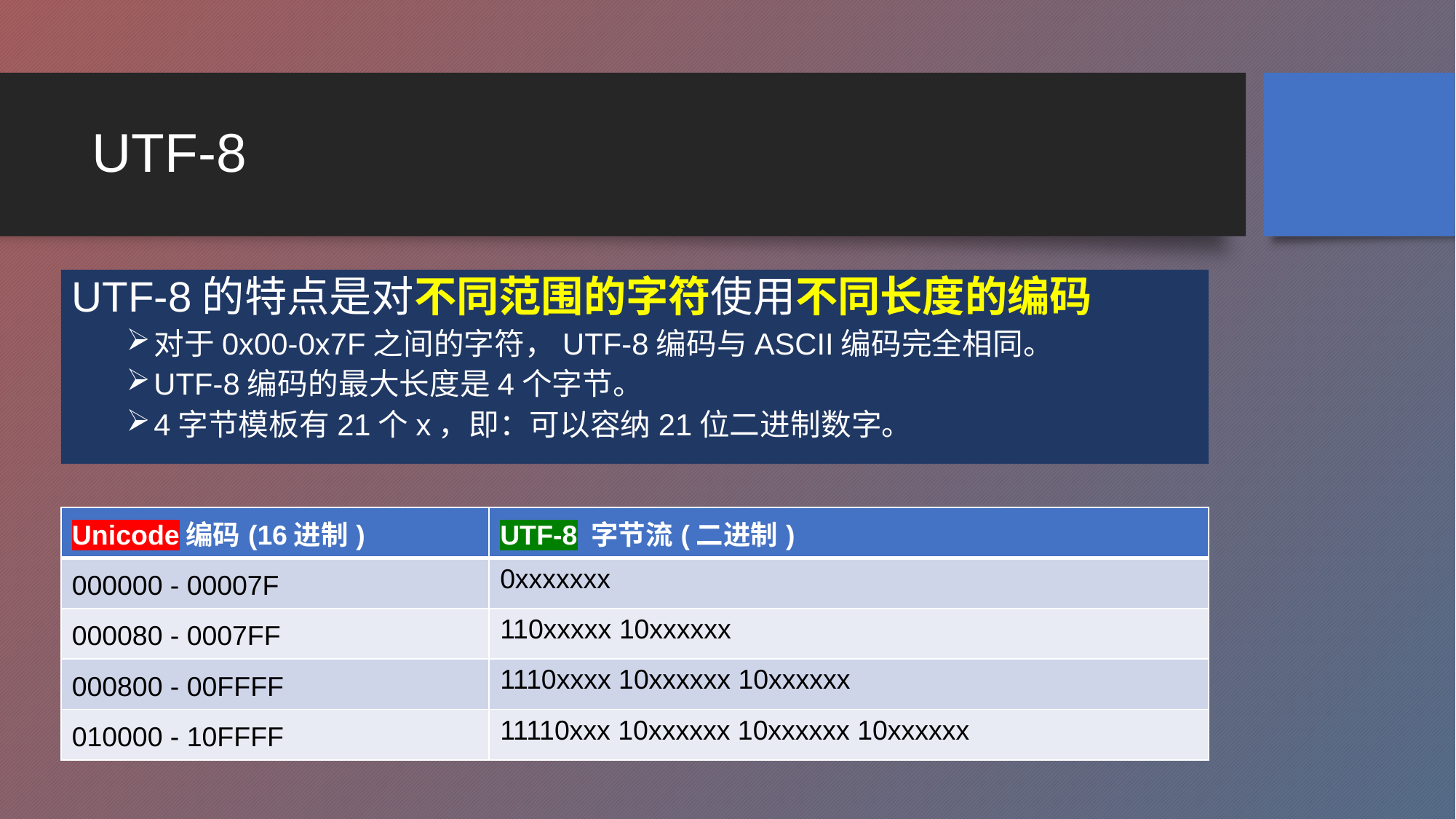

# UTF-8
UTF-8的特点是对不同范围的字符使用不同长度的编码
对于0x00-0x7F之间的字符，UTF-8编码与ASCII编码完全相同。
UTF-8编码的最大长度是4个字节。
4字节模板有21个x，即：可以容纳21位二进制数字。
| Unicode编码(16进制) | UTF-8 字节流(二进制) |
| --- | --- |
| 000000 - 00007F | 0xxxxxxx |
| 000080 - 0007FF | 110xxxxx 10xxxxxx |
| 000800 - 00FFFF | 1110xxxx 10xxxxxx 10xxxxxx |
| 010000 - 10FFFF | 11110xxx 10xxxxxx 10xxxxxx 10xxxxxx |